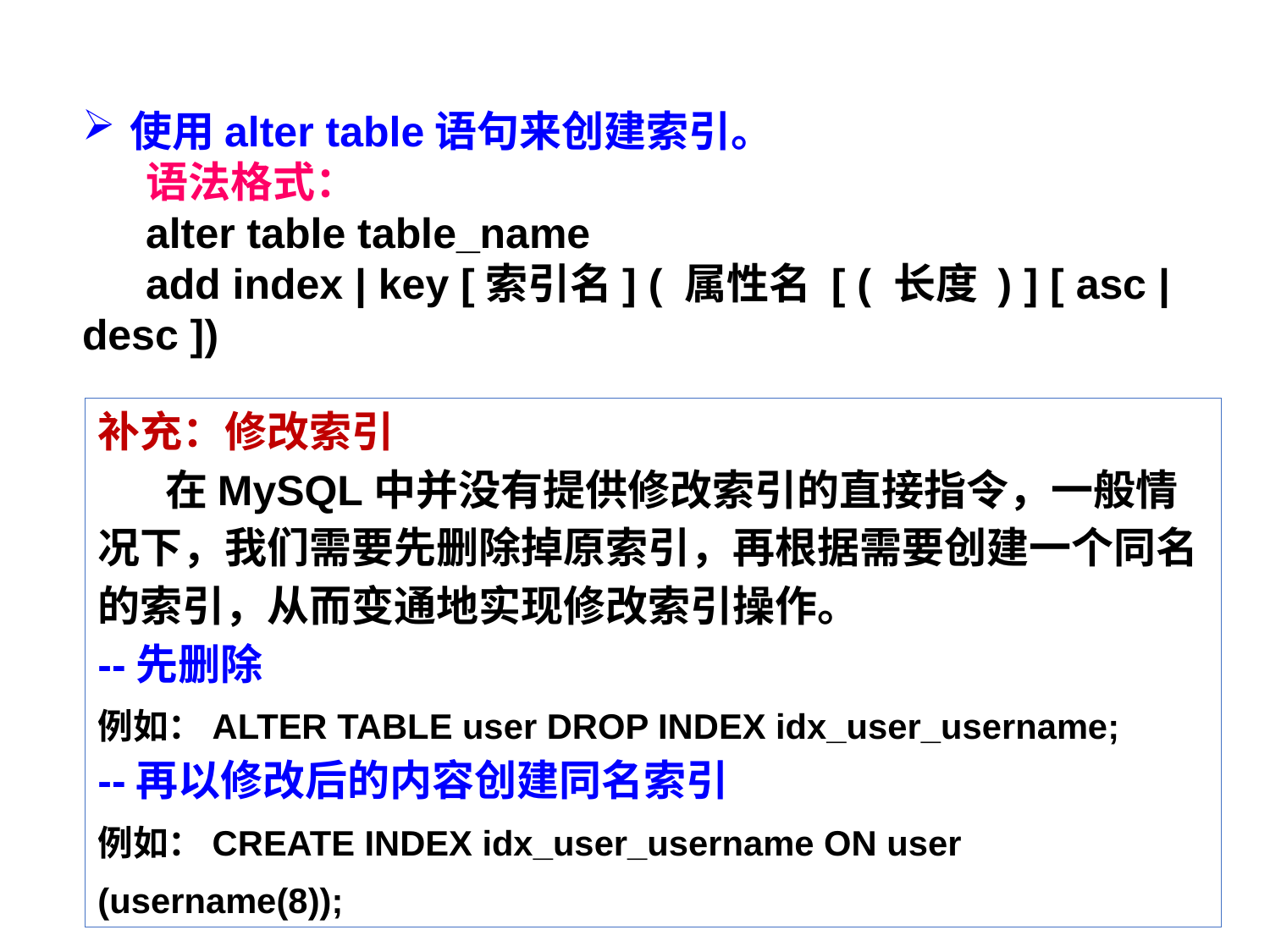

使用alter table语句来创建索引。
语法格式：
alter table table_name
add index | key [索引名] ( 属性名 [ ( 长度 ) ] [ asc | desc ])

补充：修改索引
      在MySQL中并没有提供修改索引的直接指令，一般情况下，我们需要先删除掉原索引，再根据需要创建一个同名的索引，从而变通地实现修改索引操作。
--先删除
例如：ALTER TABLE user DROP INDEX idx_user_username;
--再以修改后的内容创建同名索引
例如：CREATE INDEX idx_user_username ON user (username(8));